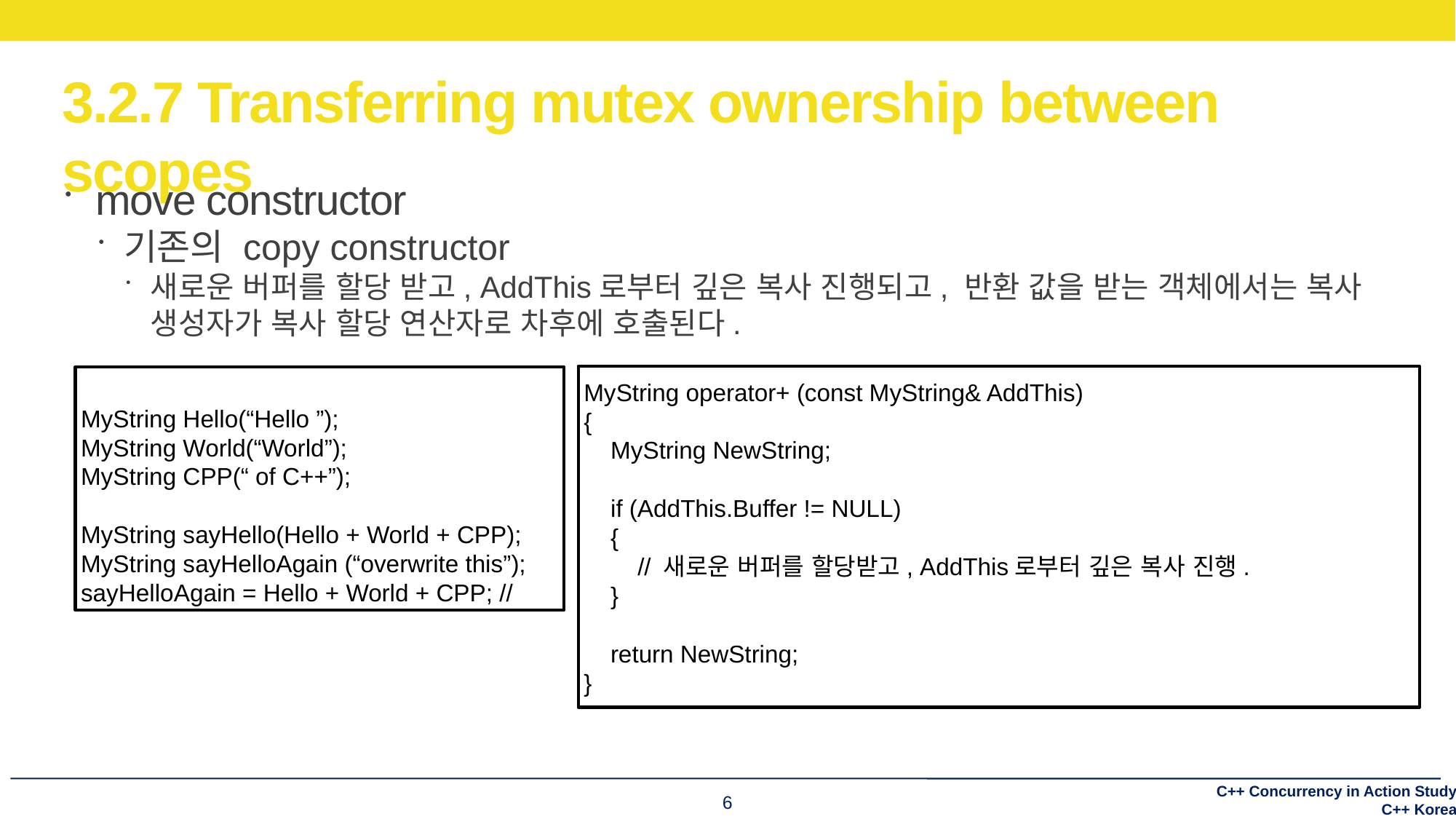

3.2.7 Transferring mutex ownership between scopes
move constructor
기존의 copy constructor
새로운 버퍼를 할당 받고, AddThis로부터 깊은 복사 진행되고, 반환 값을 받는 객체에서는 복사 생성자가 복사 할당 연산자로 차후에 호출된다.

MyString operator+ (const MyString& AddThis)
{
    MyString NewString;

    if (AddThis.Buffer != NULL)
    {
        // 새로운 버퍼를 할당받고, AddThis로부터 깊은 복사 진행.
    }

    return NewString;
}

MyString Hello(“Hello ”);
MyString World(“World”);
MyString CPP(“ of C++”);

MyString sayHello(Hello + World + CPP);
MyString sayHelloAgain (“overwrite this”);
sayHelloAgain = Hello + World + CPP; //
6